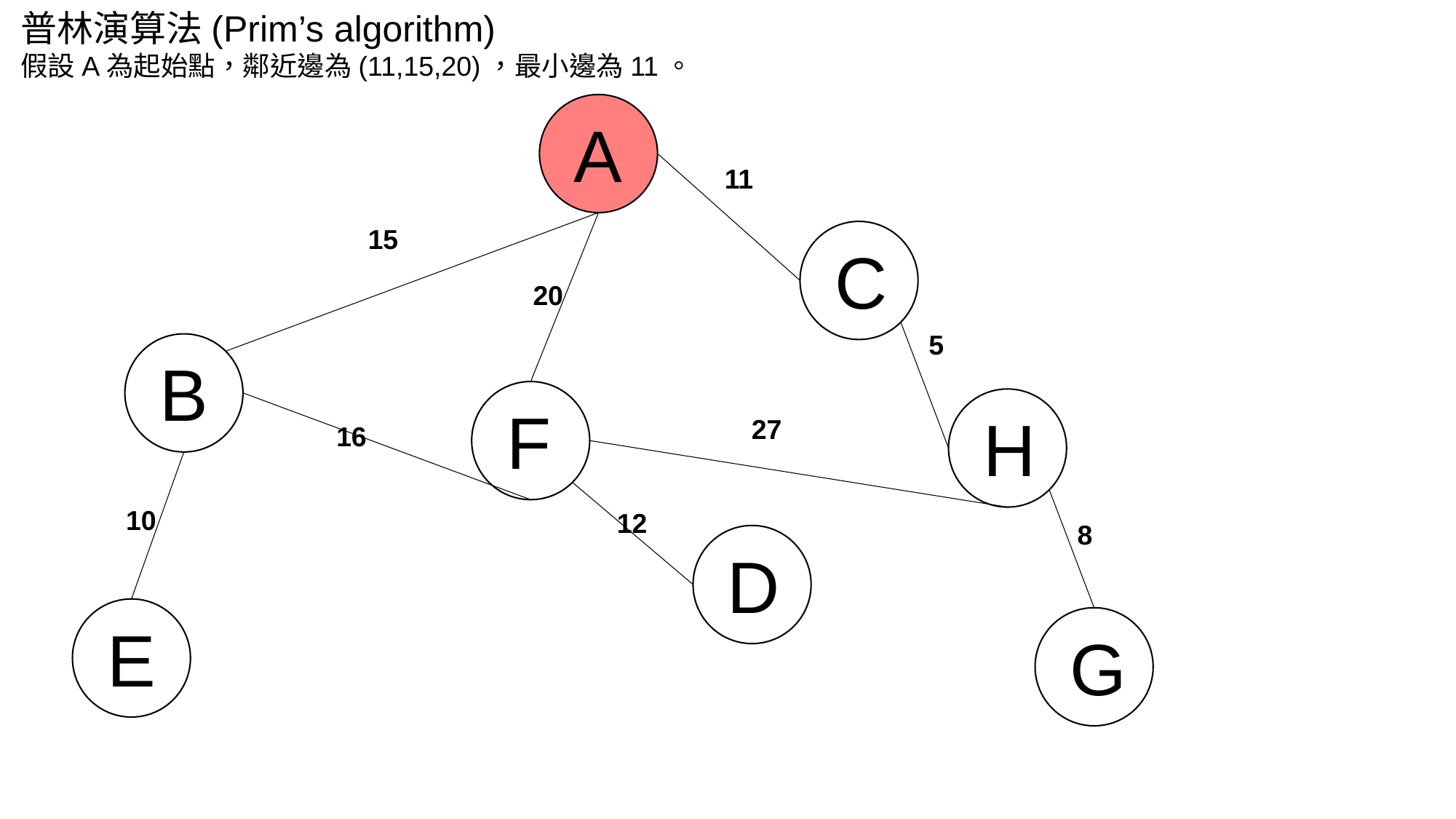

普林演算法(Prim’s algorithm)
假設A為起始點，鄰近邊為(11,15,20)，最小邊為11。

A
11
15

C
20
5

B

F

H
27
16
10
12
8

D

E

G